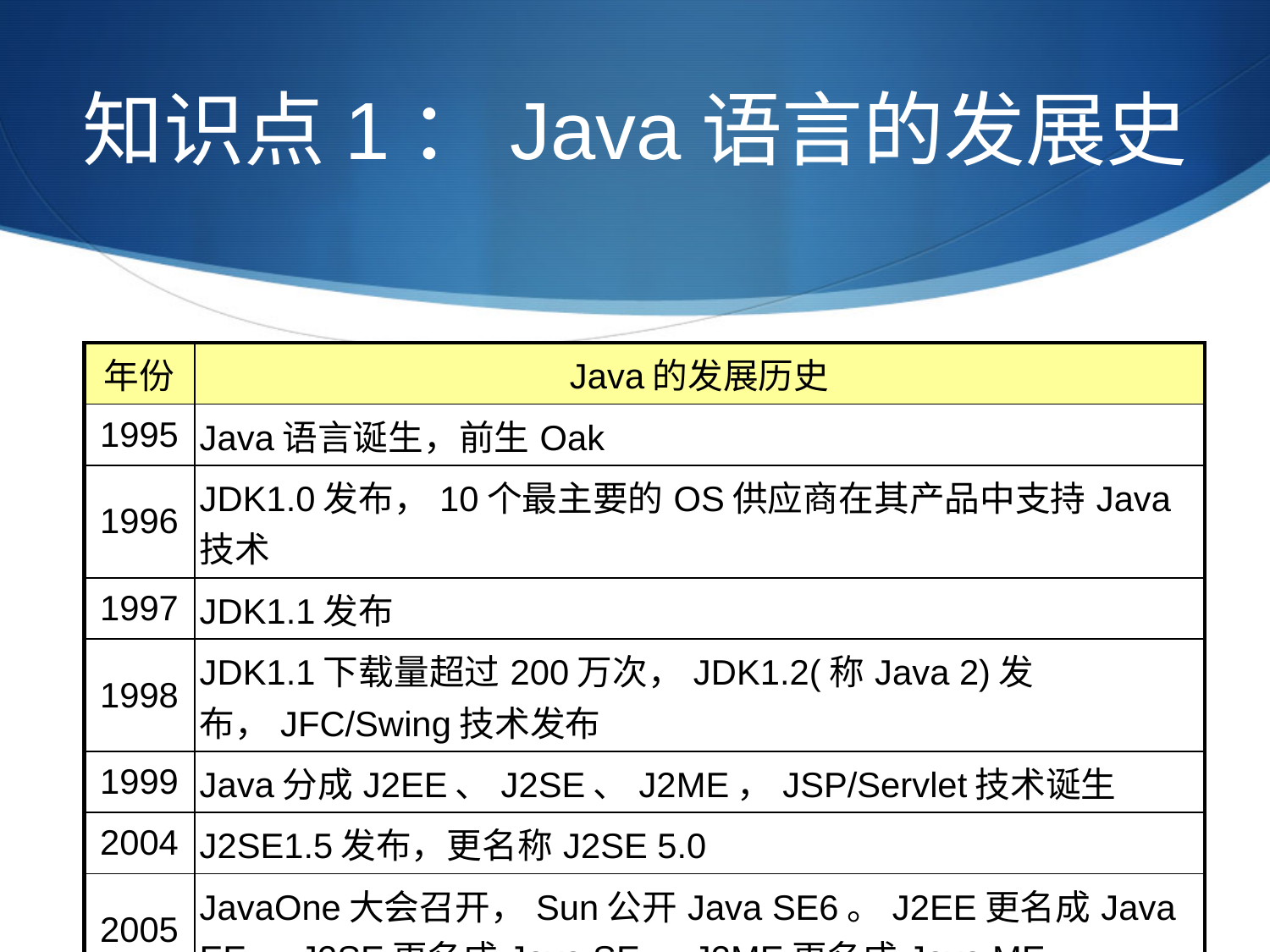

# 知识点1：Java语言的发展史
| 年份 | Java的发展历史 |
| --- | --- |
| 1995 | Java语言诞生，前生Oak |
| 1996 | JDK1.0发布，10个最主要的OS供应商在其产品中支持Java技术 |
| 1997 | JDK1.1发布 |
| 1998 | JDK1.1下载量超过200万次，JDK1.2(称Java 2)发布，JFC/Swing技术发布 |
| 1999 | Java分成J2EE、J2SE、J2ME，JSP/Servlet技术诞生 |
| 2004 | J2SE1.5发布，更名称J2SE 5.0 |
| 2005 | JavaOne大会召开，Sun公开Java SE6。J2EE更名成Java EE，J2SE更名成Java SE，J2ME更名成Java ME |
| …… | …… |